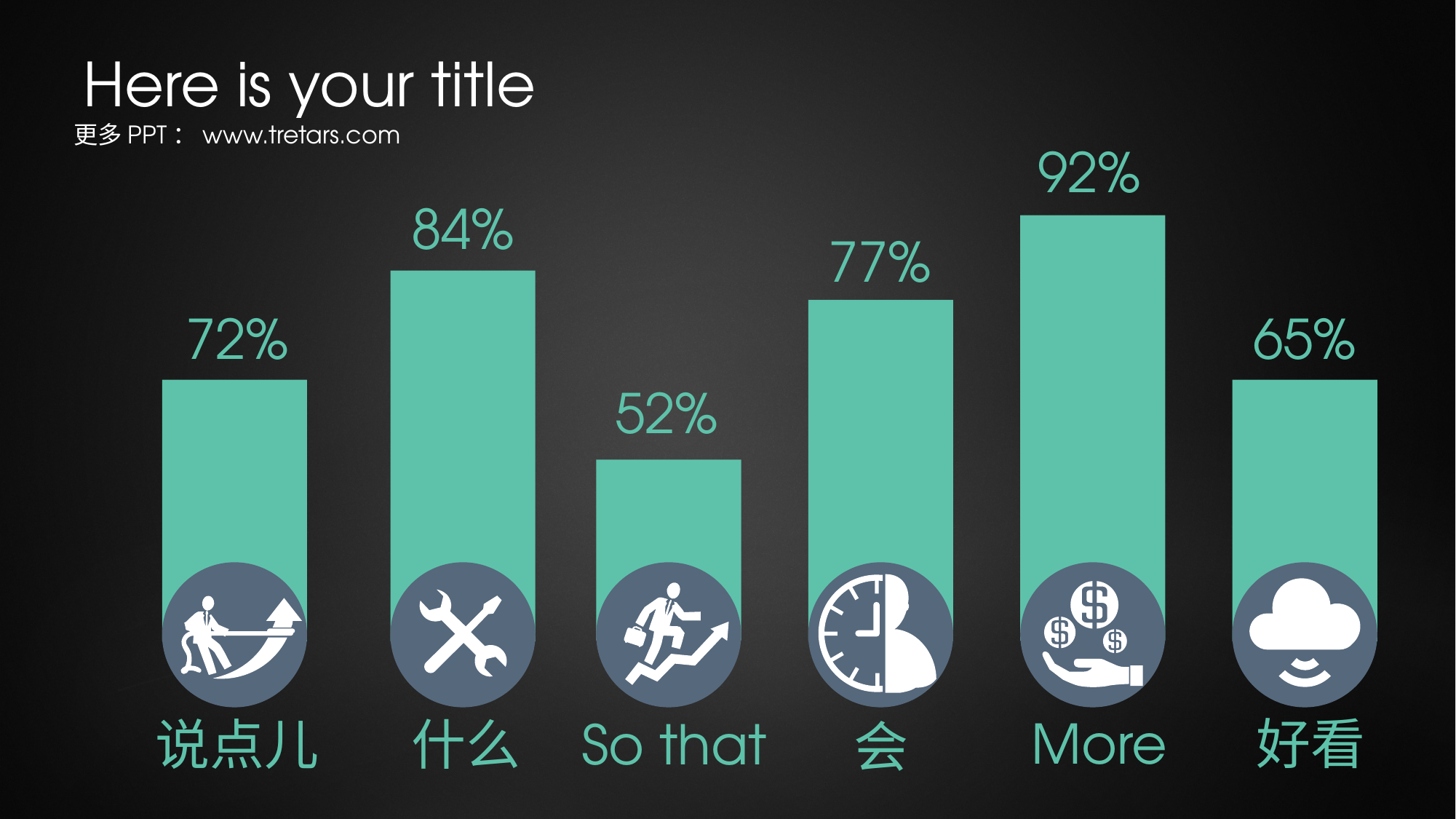

Here is your title
更多PPT：www.tretars.com
92%
84%

77%

72%
65%

52%

好看
More
说点儿
So that
什么
会